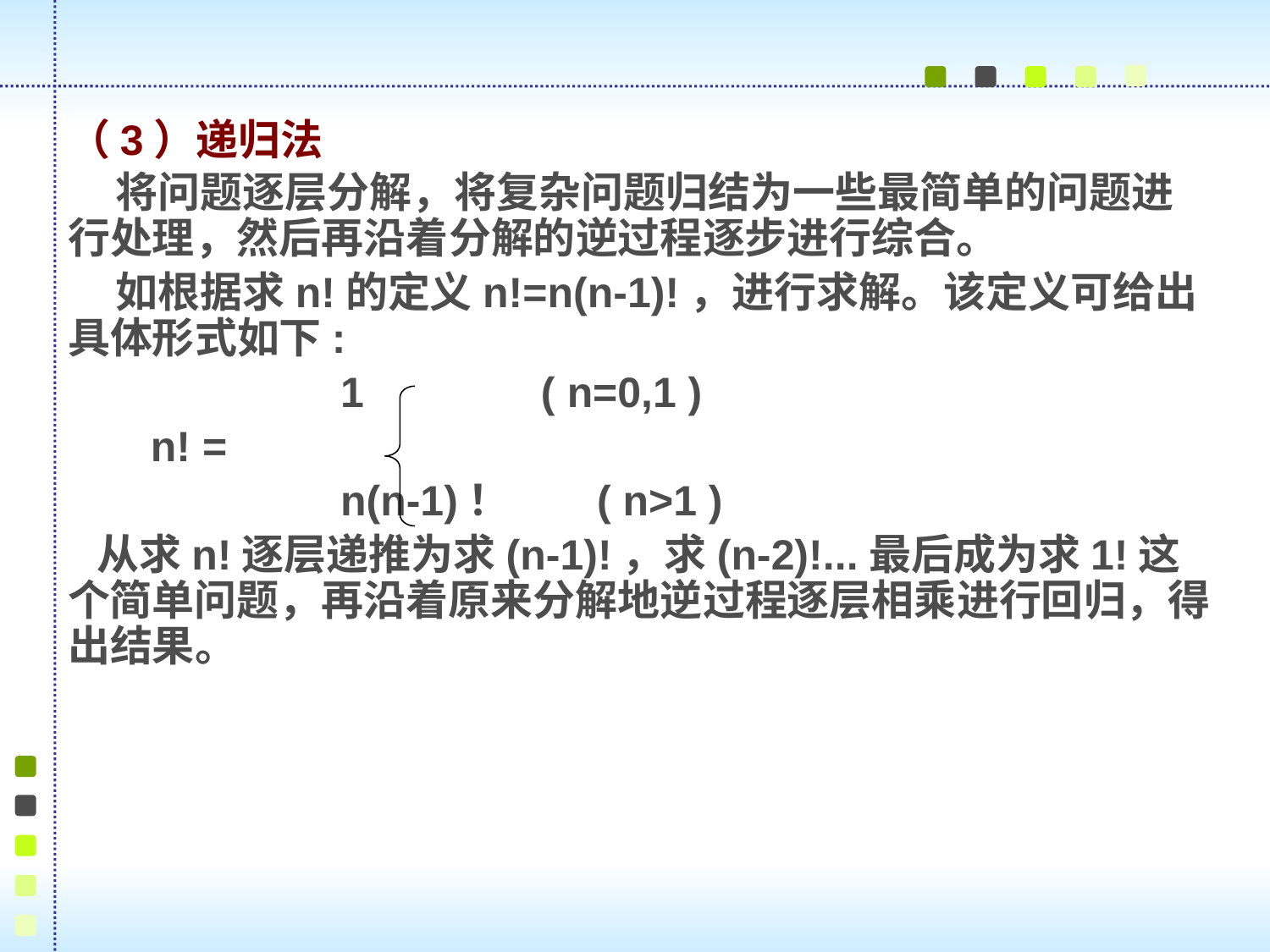

（3）递归法
    将问题逐层分解，将复杂问题归结为一些最简单的问题进行处理，然后再沿着分解的逆过程逐步进行综合。
    如根据求n!的定义n!=n(n-1)!，进行求解。该定义可给出具体形式如下:
                       1               ( n=0,1 )
       n! =
                       n(n-1)！        ( n>1 )
  从求n!逐层递推为求(n-1)!，求(n-2)!...最后成为求1!这个简单问题，再沿着原来分解地逆过程逐层相乘进行回归，得出结果。